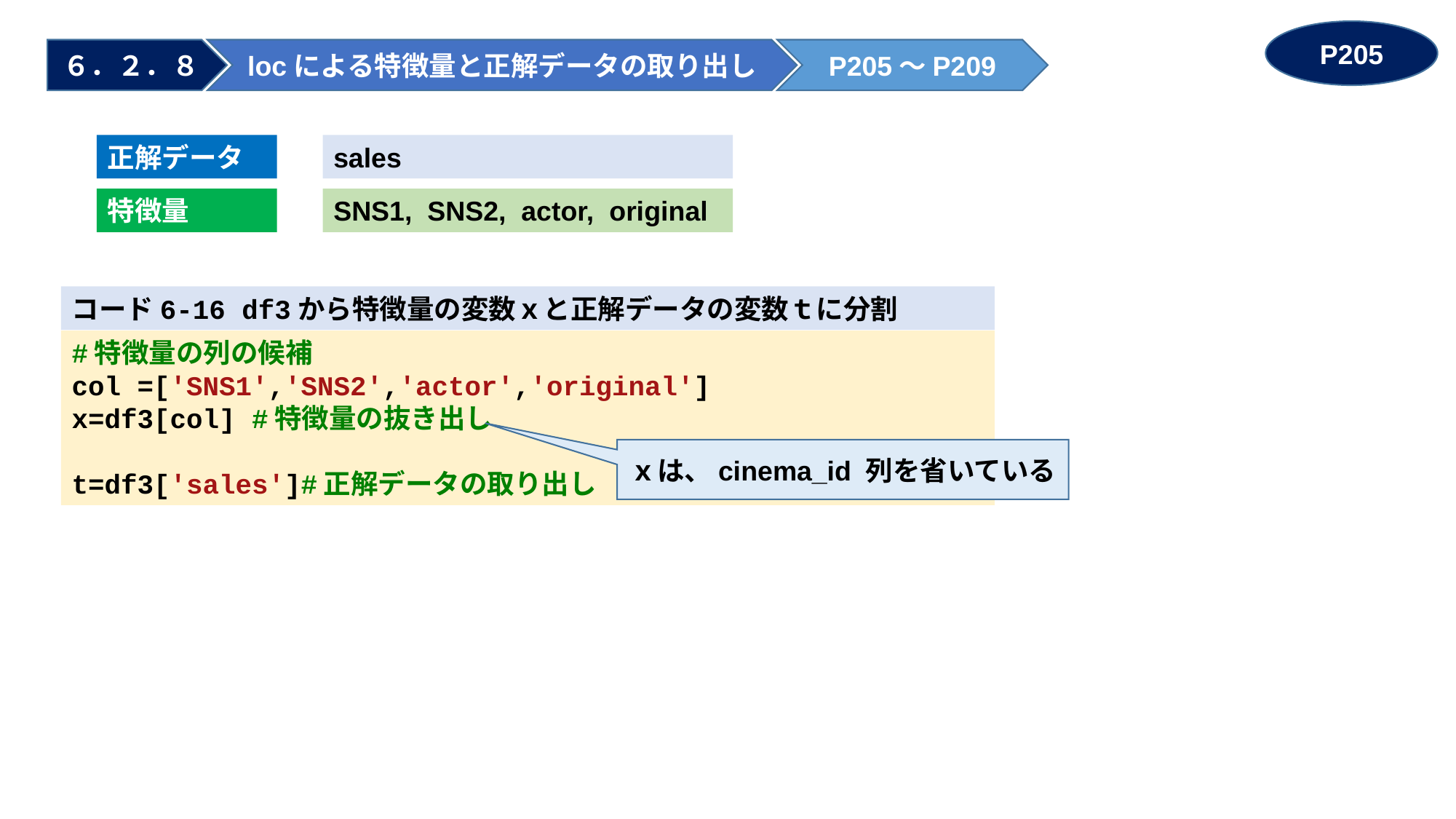

P205
６．２．８
locによる特徴量と正解データの取り出し
P205～P209
正解データ
sales
特徴量
SNS1,  SNS2,  actor,  original
コード6-16 df3から特徴量の変数ｘと正解データの変数ｔに分割
#特徴量の列の候補
col =['SNS1','SNS2','actor','original']
x=df3[col] #特徴量の抜き出し
t=df3['sales']#正解データの取り出し
ｘは、cinema_id 列を省いている